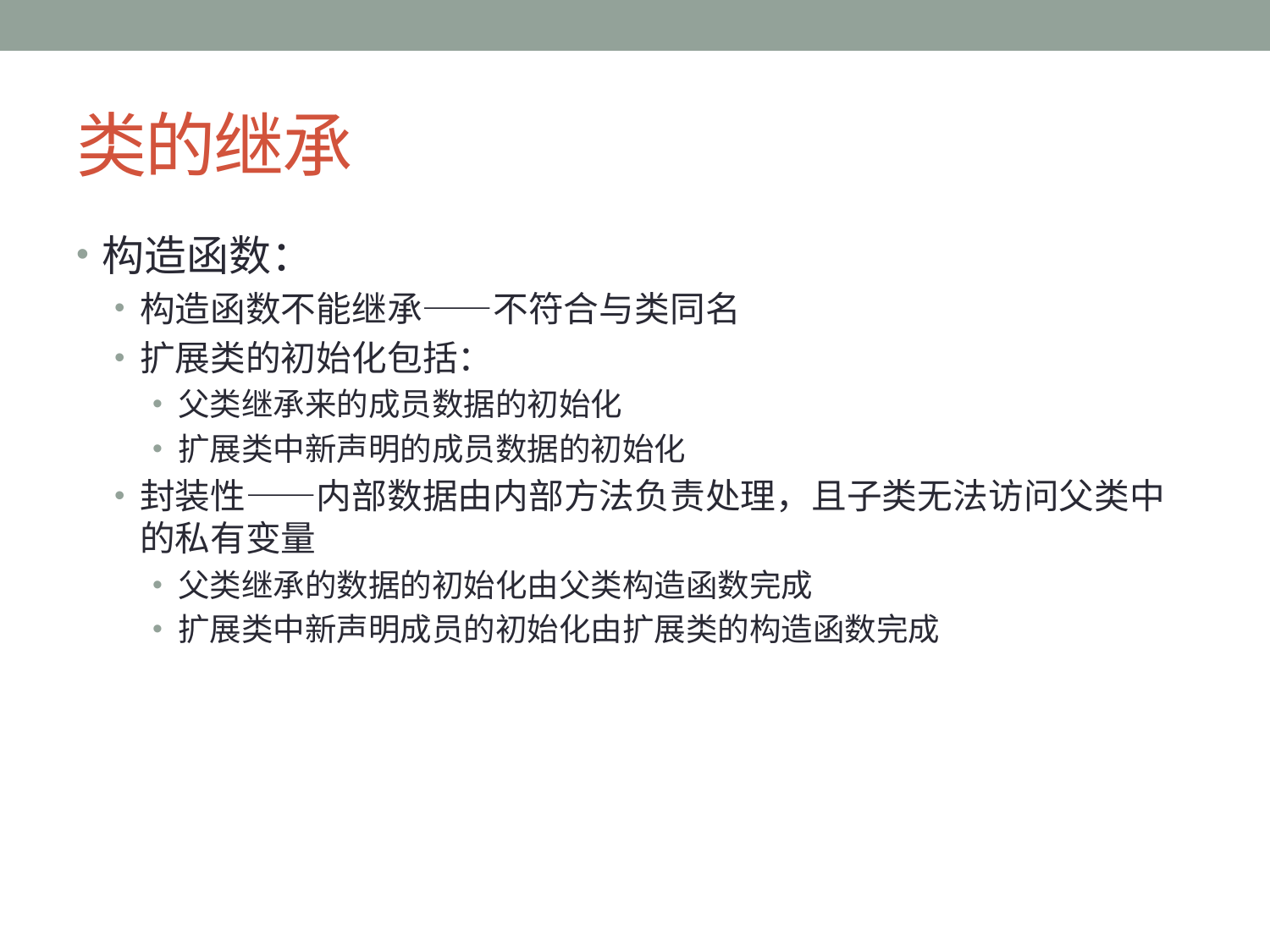

# 类的继承
构造函数：
构造函数不能继承——不符合与类同名
扩展类的初始化包括：
父类继承来的成员数据的初始化
扩展类中新声明的成员数据的初始化
封装性——内部数据由内部方法负责处理，且子类无法访问父类中的私有变量
父类继承的数据的初始化由父类构造函数完成
扩展类中新声明成员的初始化由扩展类的构造函数完成